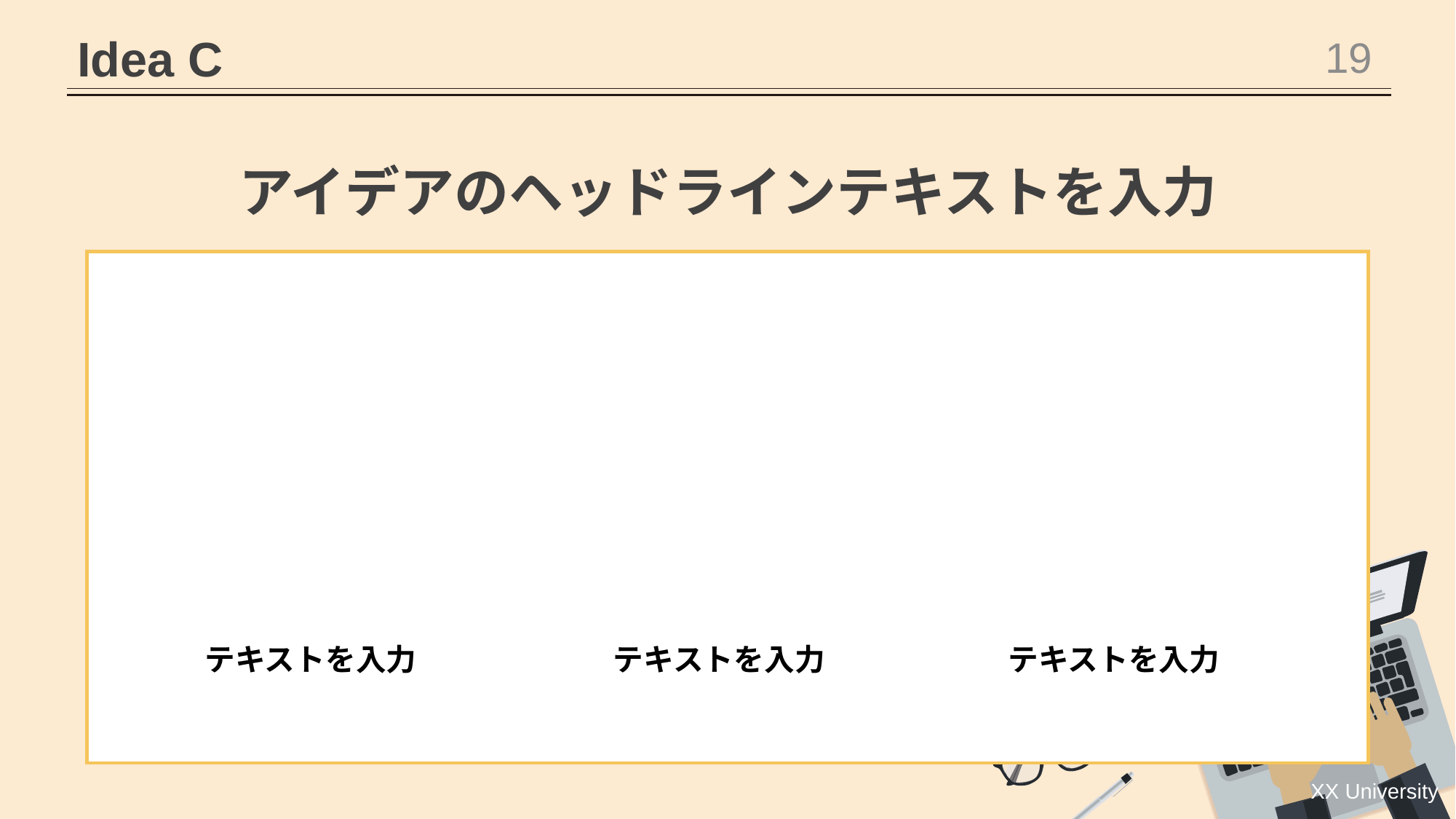

Idea C
19
アイデアのヘッドラインテキストを入力

テキストを入力
テキストを入力
テキストを入力
XX University